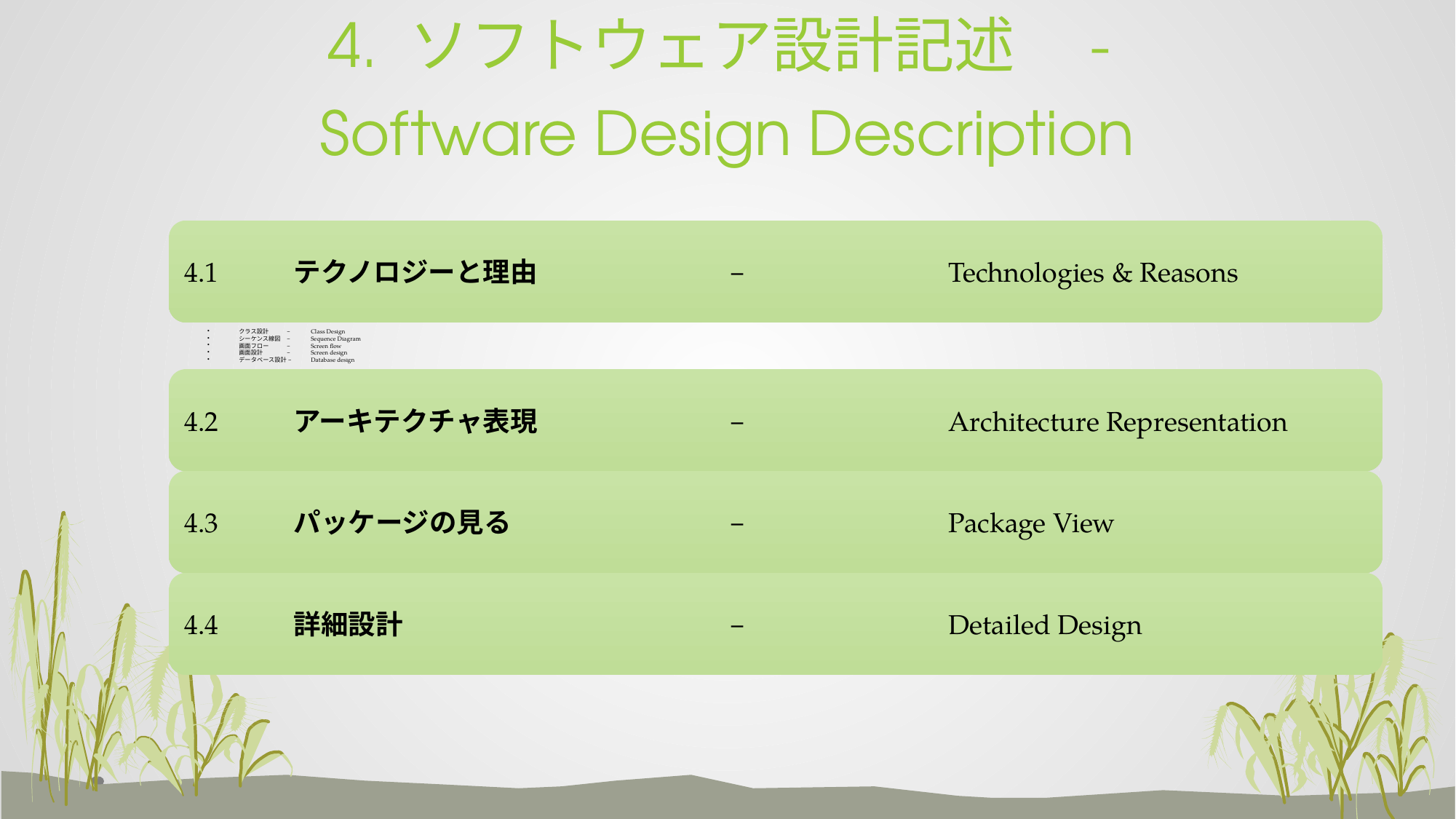

# 4. ソフトウェア設計記述　- Software Design Description
4.3 	パッケージの見る 		– 		Package View
4.2 	アーキテクチャ表現 		– 		Architecture Representation
4.4 	詳細設計 			– 		Detailed Design